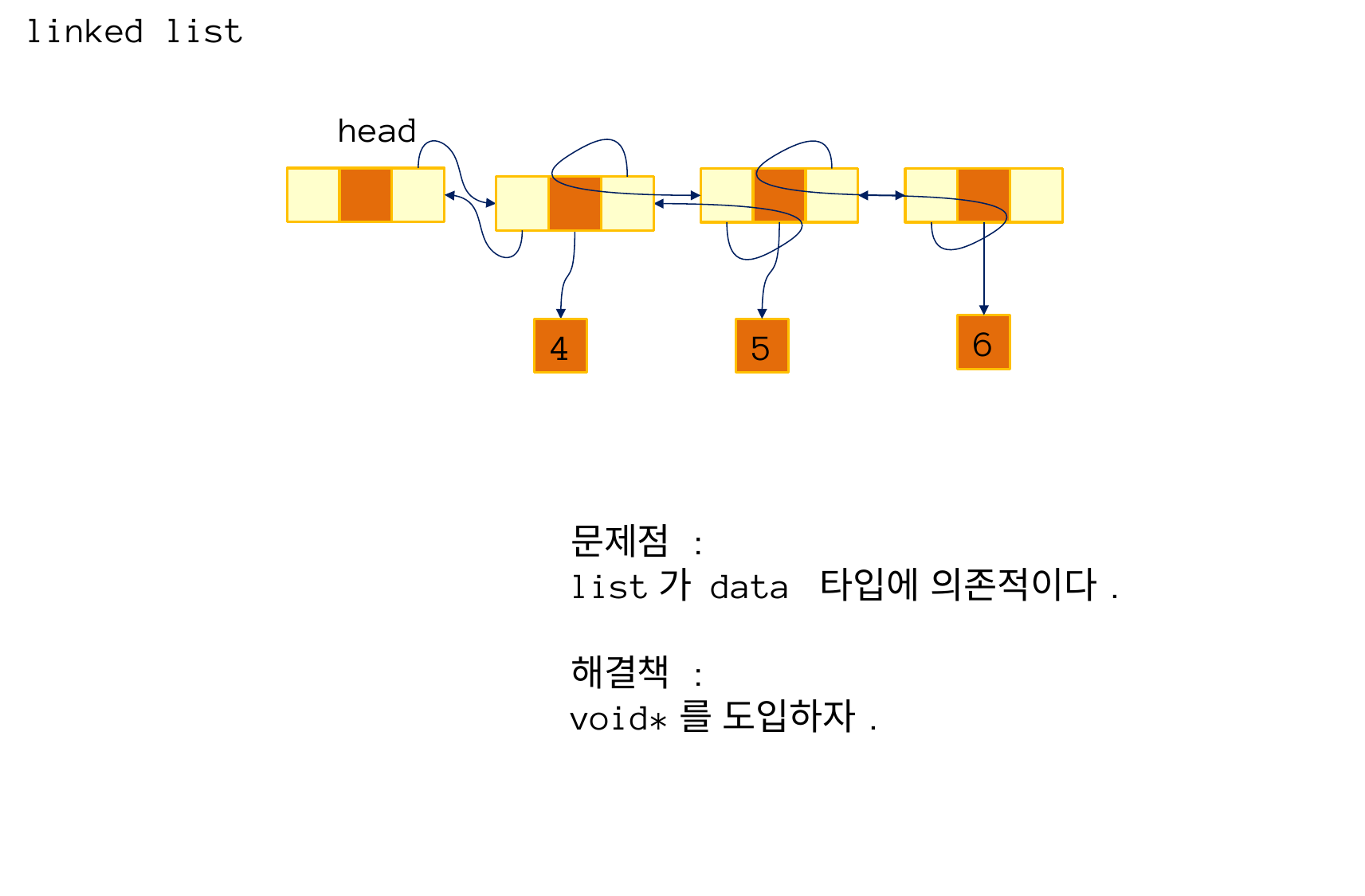

linked list
head

6
4
5
문제점 :
list가 data 타입에 의존적이다.

해결책 :
void*를 도입하자.